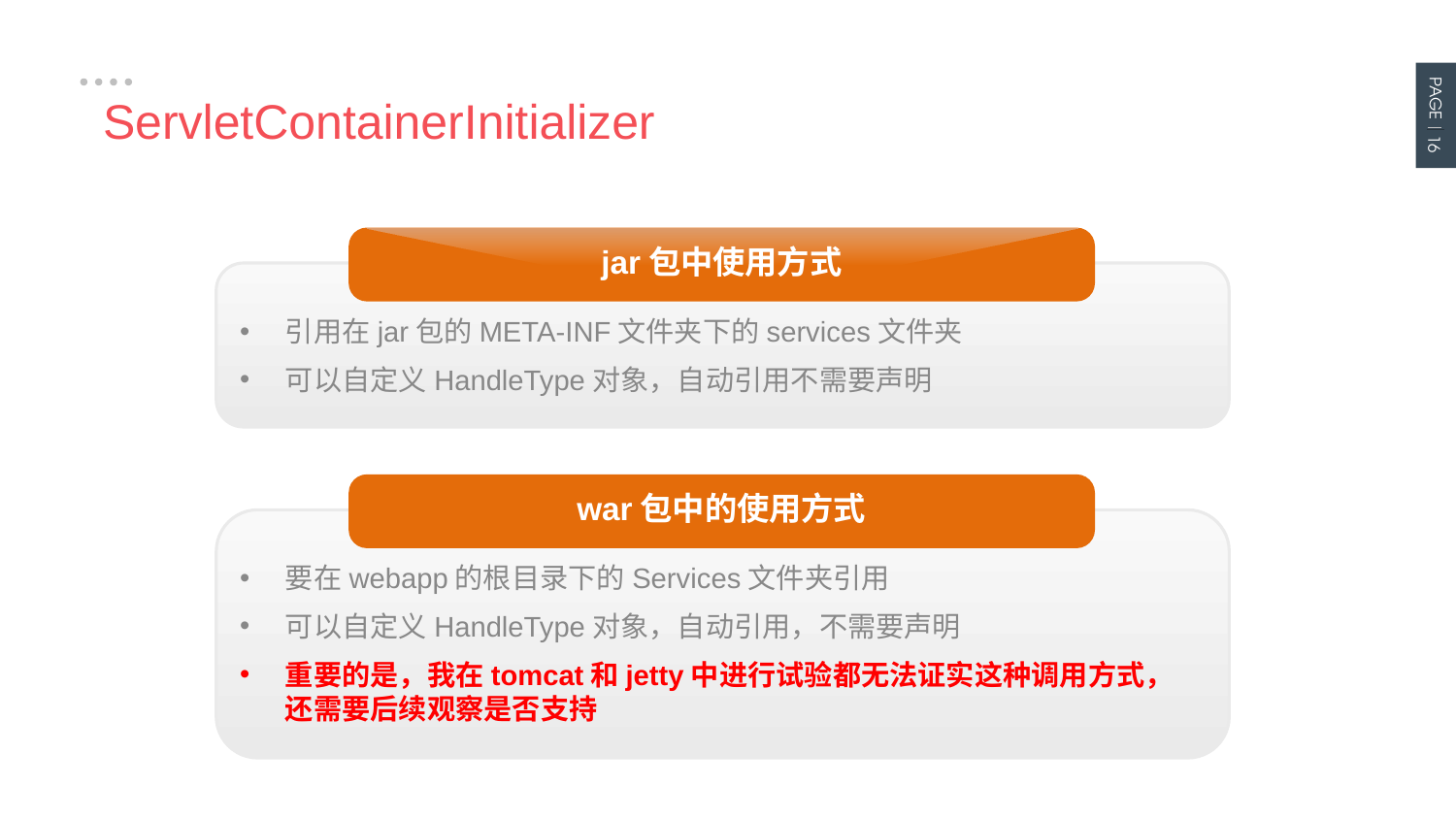

ServletContainerInitializer

jar包中使用方式

引用在jar包的META-INF文件夹下的services文件夹
可以自定义HandleType对象，自动引用不需要声明

war包中的使用方式

要在webapp的根目录下的Services文件夹引用
可以自定义HandleType对象，自动引用，不需要声明
重要的是，我在tomcat和jetty中进行试验都无法证实这种调用方式，还需要后续观察是否支持